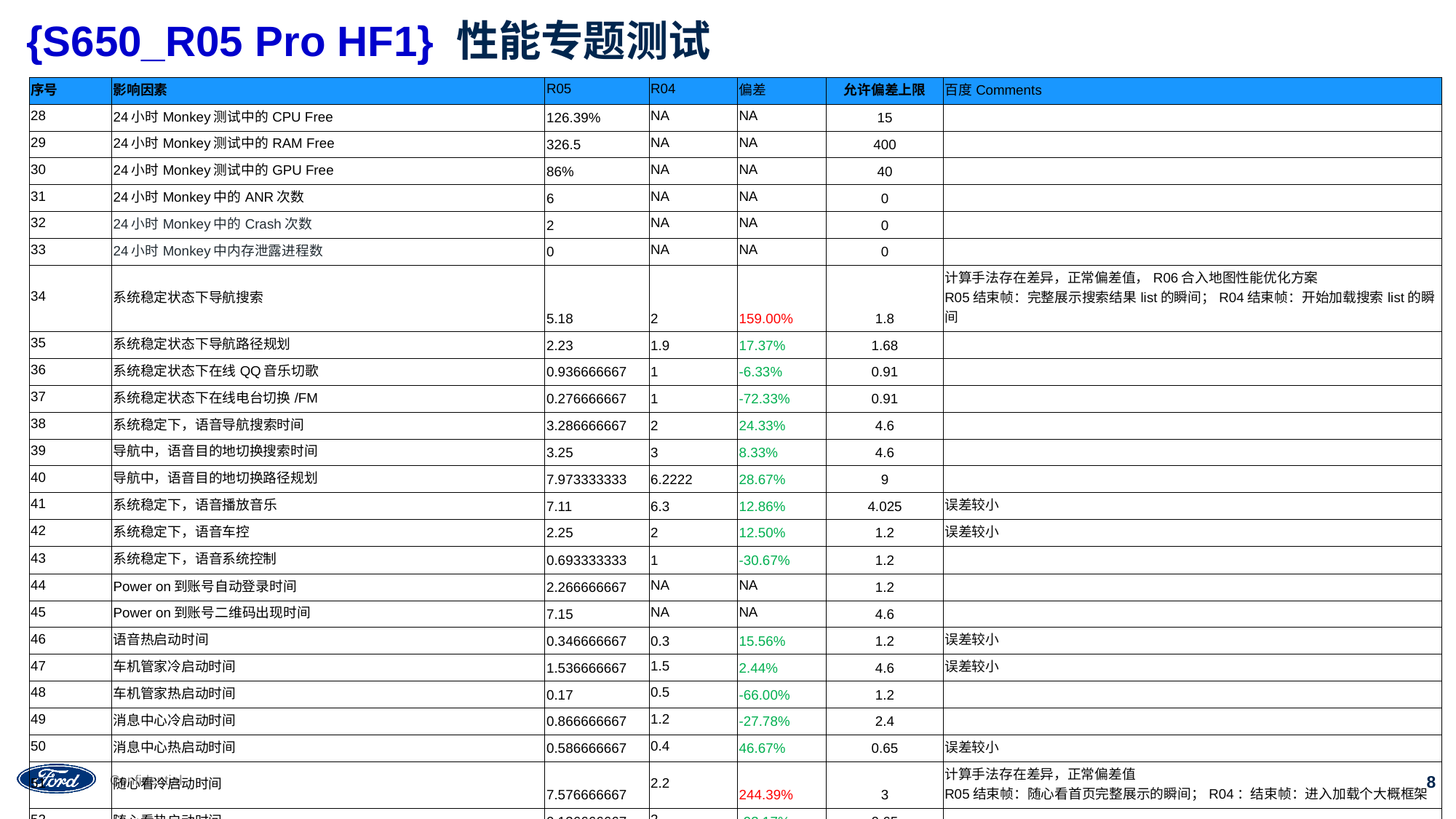

# {S650_R05 Pro HF1} 性能专题测试
| 序号 | 影响因素 | R05 | R04 | 偏差 | 允许偏差上限 | 百度Comments |
| --- | --- | --- | --- | --- | --- | --- |
| 28 | 24小时Monkey测试中的CPU Free | 126.39% | NA | NA | 15 |  |
| 29 | 24小时Monkey测试中的RAM Free | 326.5 | NA | NA | 400 |  |
| 30 | 24小时Monkey测试中的GPU Free | 86% | NA | NA | 40 |  |
| 31 | 24小时Monkey中的ANR次数 | 6 | NA | NA | 0 |  |
| 32 | 24小时Monkey中的Crash次数 | 2 | NA | NA | 0 |  |
| 33 | 24小时Monkey中内存泄露进程数 | 0 | NA | NA | 0 |  |
| 34 | 系统稳定状态下导航搜索 | 5.18 | 2 | 159.00% | 1.8 | 计算手法存在差异，正常偏差值，R06合入地图性能优化方案 R05结束帧：完整展示搜索结果list的瞬间；R04结束帧：开始加载搜索list的瞬间 |
| 35 | 系统稳定状态下导航路径规划 | 2.23 | 1.9 | 17.37% | 1.68 |  |
| 36 | 系统稳定状态下在线QQ音乐切歌 | 0.936666667 | 1 | -6.33% | 0.91 |  |
| 37 | 系统稳定状态下在线电台切换/FM | 0.276666667 | 1 | -72.33% | 0.91 |  |
| 38 | 系统稳定下，语音导航搜索时间 | 3.286666667 | 2 | 24.33% | 4.6 |  |
| 39 | 导航中，语音目的地切换搜索时间 | 3.25 | 3 | 8.33% | 4.6 |  |
| 40 | 导航中，语音目的地切换路径规划 | 7.973333333 | 6.2222 | 28.67% | 9 |  |
| 41 | 系统稳定下，语音播放音乐 | 7.11 | 6.3 | 12.86% | 4.025 | 误差较小 |
| 42 | 系统稳定下，语音车控 | 2.25 | 2 | 12.50% | 1.2 | 误差较小 |
| 43 | 系统稳定下，语音系统控制 | 0.693333333 | 1 | -30.67% | 1.2 |  |
| 44 | Power on到账号自动登录时间 | 2.266666667 | NA | NA | 1.2 |  |
| 45 | Power on到账号二维码出现时间 | 7.15 | NA | NA | 4.6 |  |
| 46 | 语音热启动时间 | 0.346666667 | 0.3 | 15.56% | 1.2 | 误差较小 |
| 47 | 车机管家冷启动时间 | 1.536666667 | 1.5 | 2.44% | 4.6 | 误差较小 |
| 48 | 车机管家热启动时间 | 0.17 | 0.5 | -66.00% | 1.2 |  |
| 49 | 消息中心冷启动时间 | 0.866666667 | 1.2 | -27.78% | 2.4 |  |
| 50 | 消息中心热启动时间 | 0.586666667 | 0.4 | 46.67% | 0.65 | 误差较小 |
| 51 | 随心看冷启动时间 | 7.576666667 | 2.2 | 244.39% | 3 | 计算手法存在差异，正常偏差值 R05结束帧：随心看首页完整展示的瞬间；R04：结束帧：进入加载个大概框架 |
| 52 | 随心看热启动时间 | 0.136666667 | 2 | -93.17% | 0.65 |  |
| 53 | launcher冷启动时间 | 0.246666667 | 2 | -87.67% | 0 |  |
| 54 | 车家互联冷启动时间 | 3.75 | 3 | 25.00% | 3.45 | 与网络关系较大，正常偏差 |
| 55 | 车家互联热启动时间 | 4.026666667 | 4.1 | -1.79% | 1.2 |  |